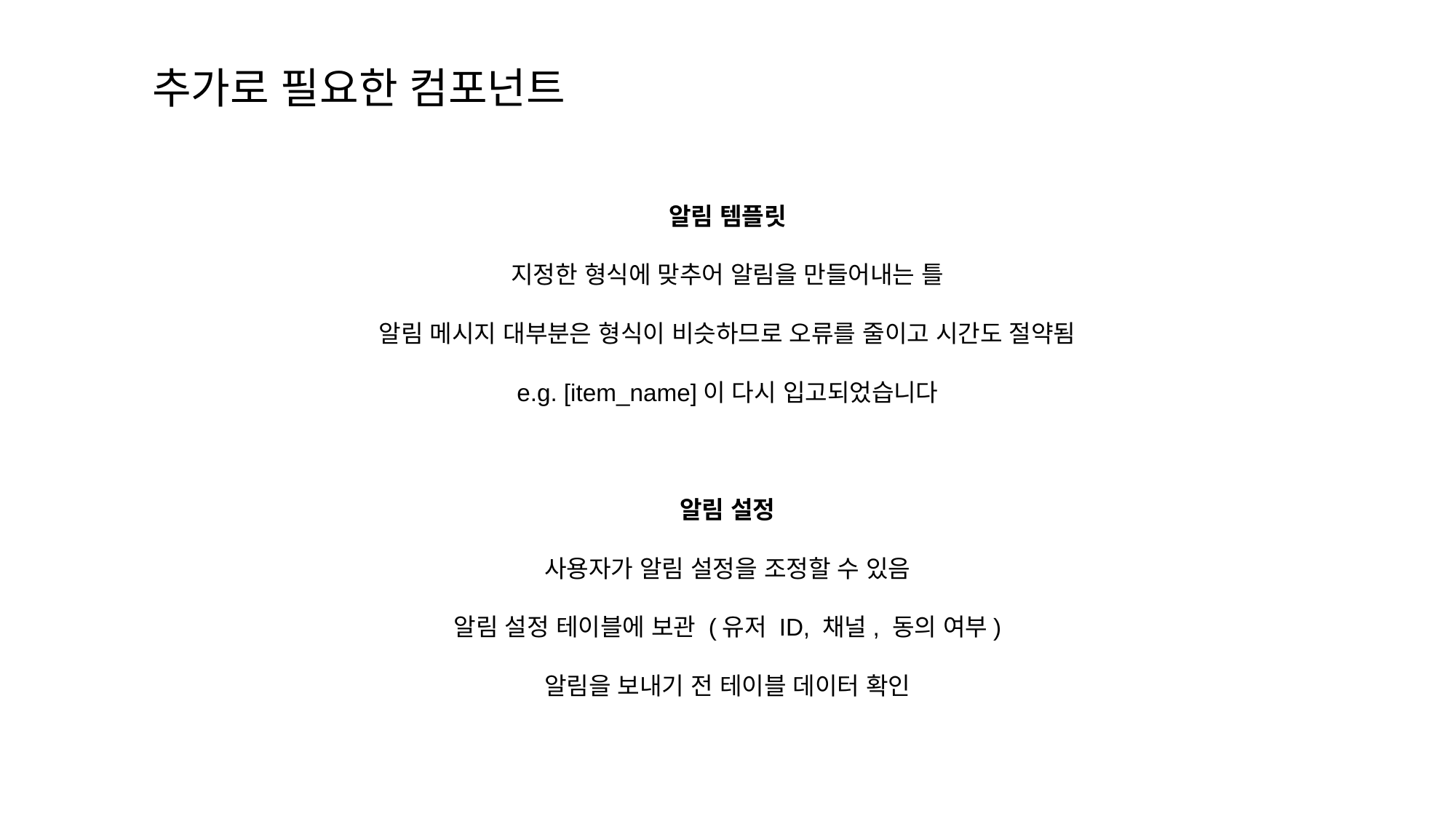

추가로 필요한 컴포넌트
알림 템플릿
지정한 형식에 맞추어 알림을 만들어내는 틀
알림 메시지 대부분은 형식이 비슷하므로 오류를 줄이고 시간도 절약됨
e.g. [item_name]이 다시 입고되었습니다

알림 설정
사용자가 알림 설정을 조정할 수 있음
알림 설정 테이블에 보관 (유저 ID, 채널, 동의 여부)
알림을 보내기 전 테이블 데이터 확인